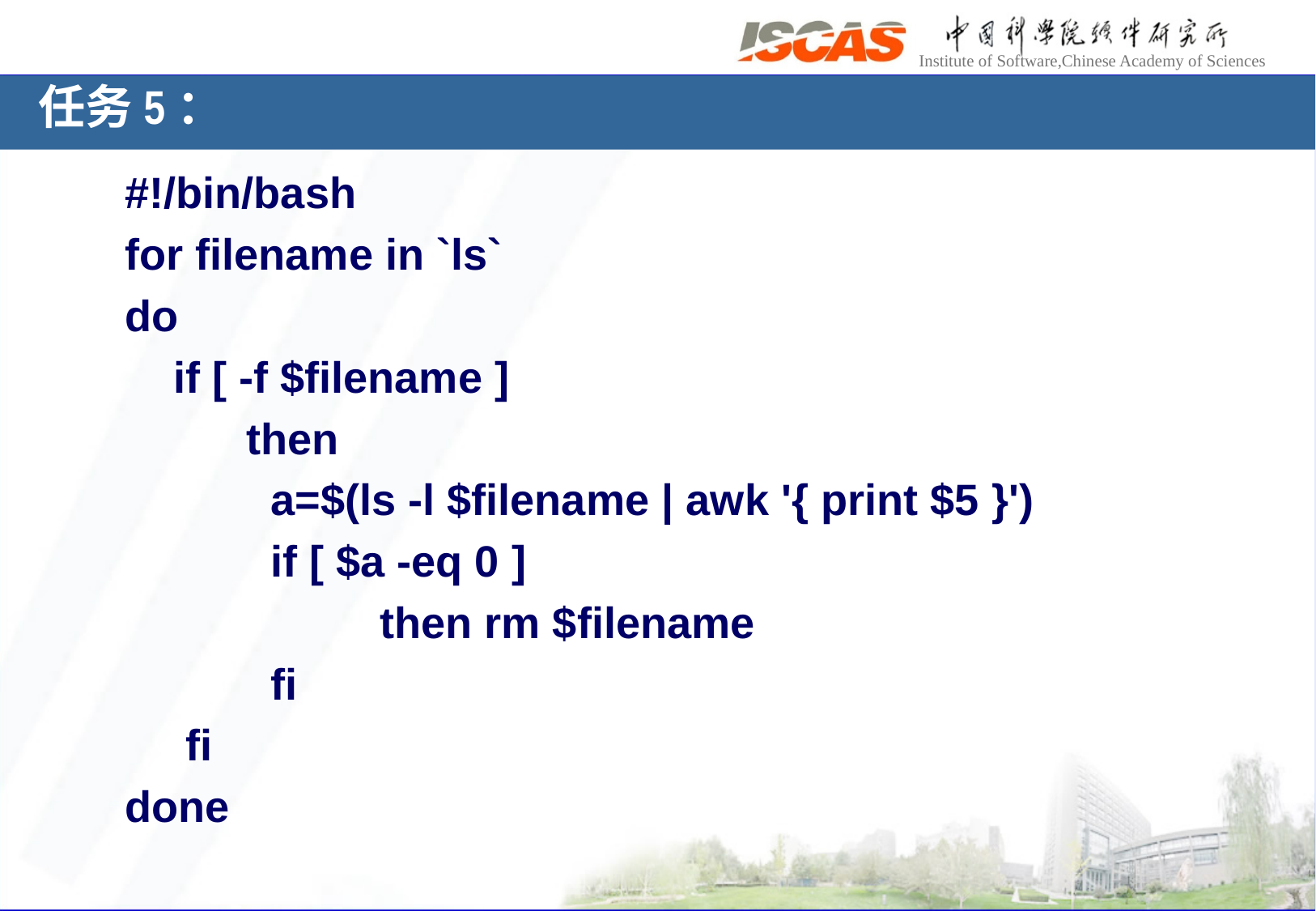

# 任务5：
#!/bin/bash
for filename in `ls`
do
    if [ -f $filename ]
	then
	  a=$(ls -l $filename | awk '{ print $5 }')
            if [ $a -eq 0 ]
            	 then rm $filename
            fi
     fi
done